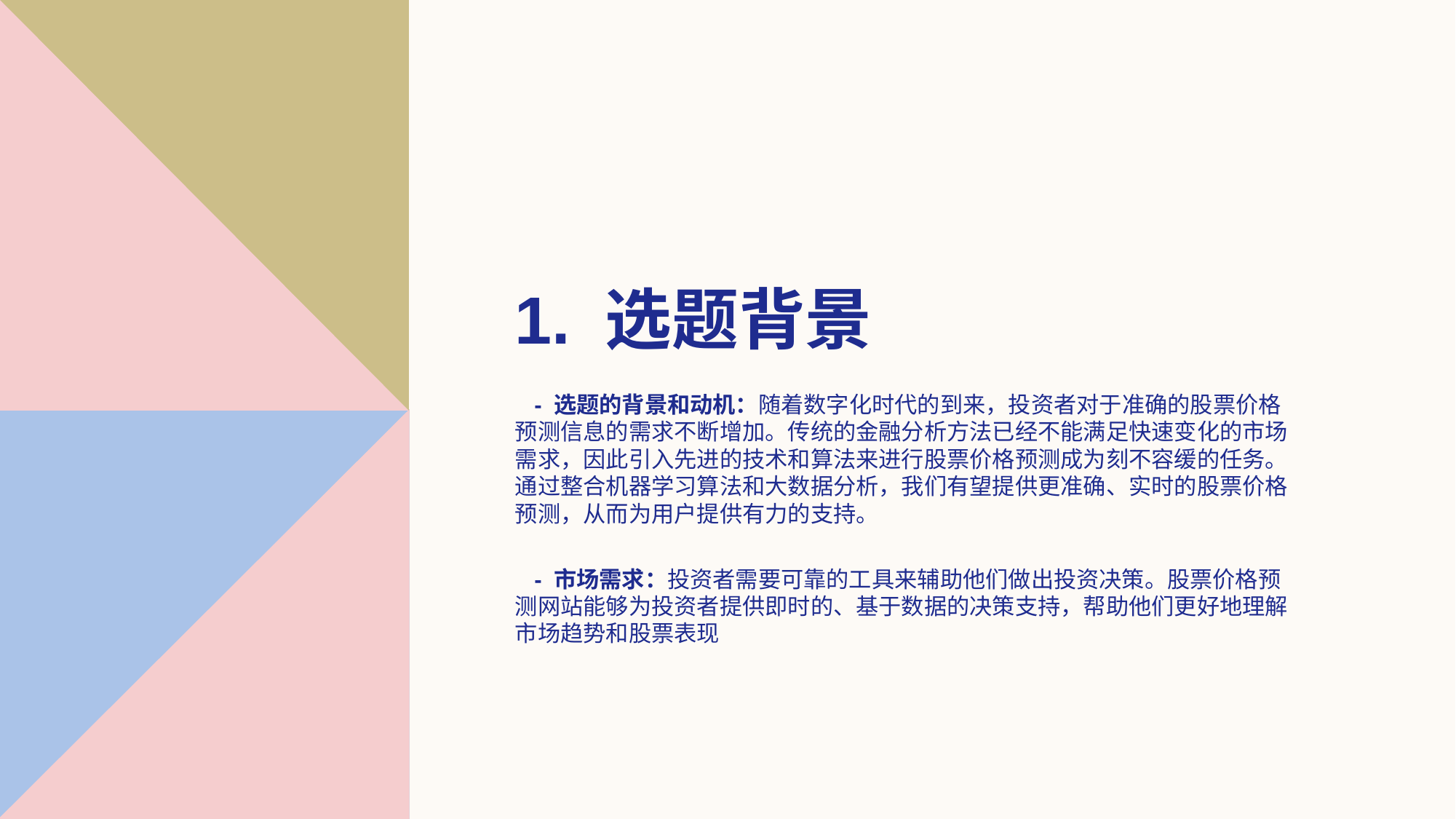

# 1. 选题背景
   - 选题的背景和动机：随着数字化时代的到来，投资者对于准确的股票价格预测信息的需求不断增加。传统的金融分析方法已经不能满足快速变化的市场需求，因此引入先进的技术和算法来进行股票价格预测成为刻不容缓的任务。通过整合机器学习算法和大数据分析，我们有望提供更准确、实时的股票价格预测，从而为用户提供有力的支持。

   - 市场需求：投资者需要可靠的工具来辅助他们做出投资决策。股票价格预测网站能够为投资者提供即时的、基于数据的决策支持，帮助他们更好地理解市场趋势和股票表现